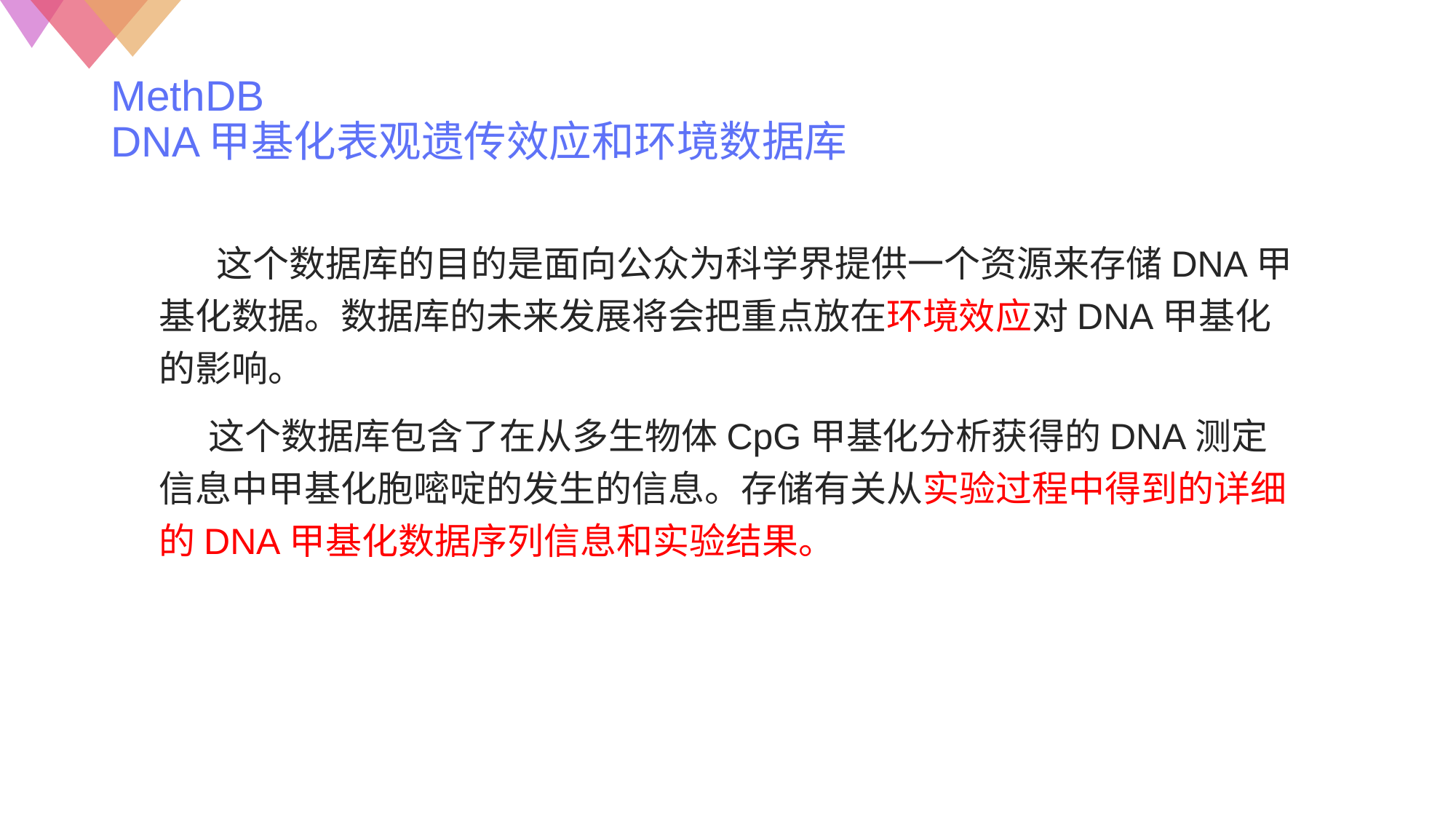

# MethDB DNA甲基化表观遗传效应和环境数据库

      这个数据库的目的是面向公众为科学界提供一个资源来存储DNA甲基化数据。数据库的未来发展将会把重点放在环境效应对DNA甲基化的影响。
     这个数据库包含了在从多生物体CpG甲基化分析获得的DNA测定信息中甲基化胞嘧啶的发生的信息。存储有关从实验过程中得到的详细的DNA甲基化数据序列信息和实验结果。